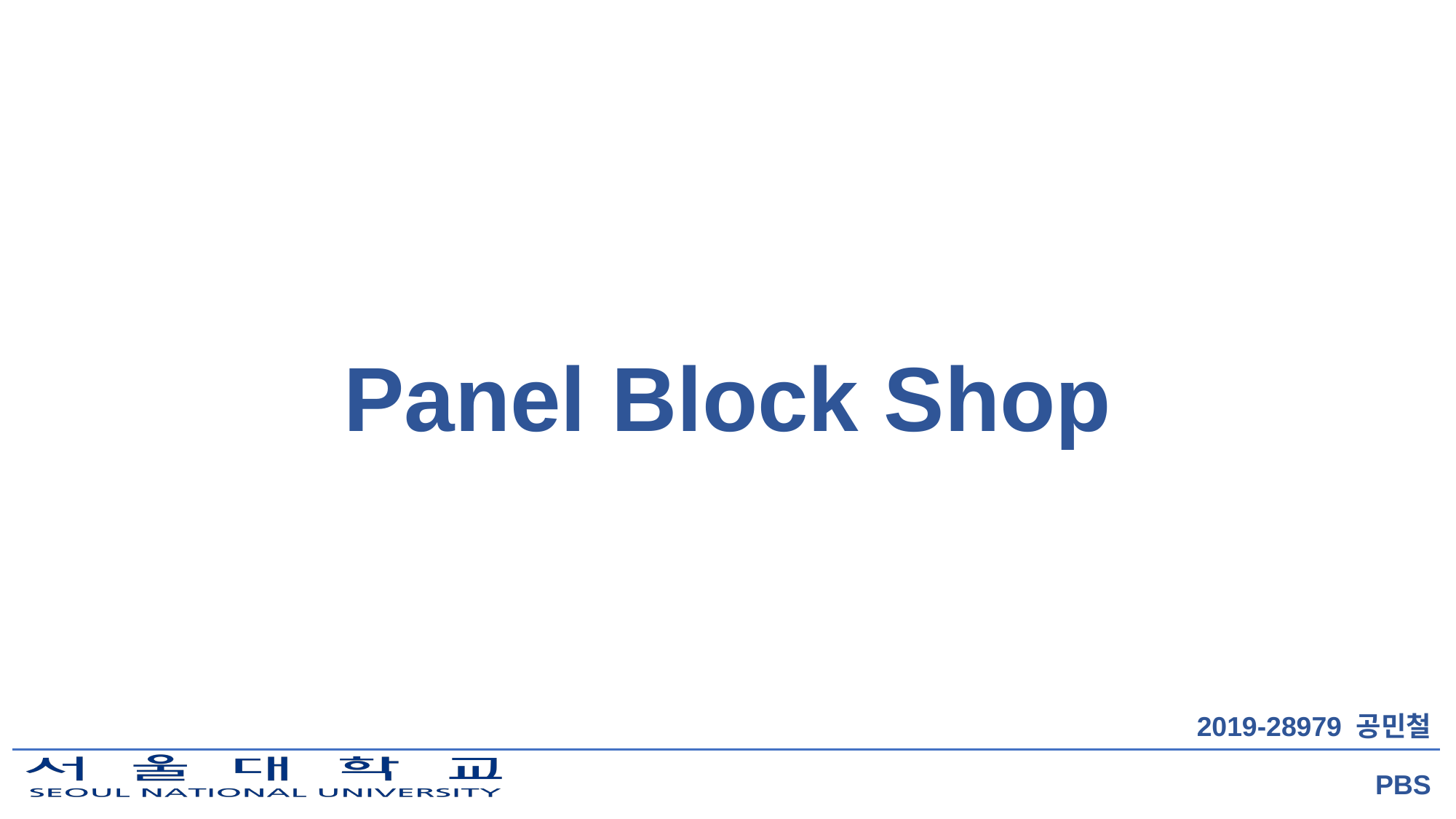

# Panel Block Shop
2019-28979 공민철
PBS